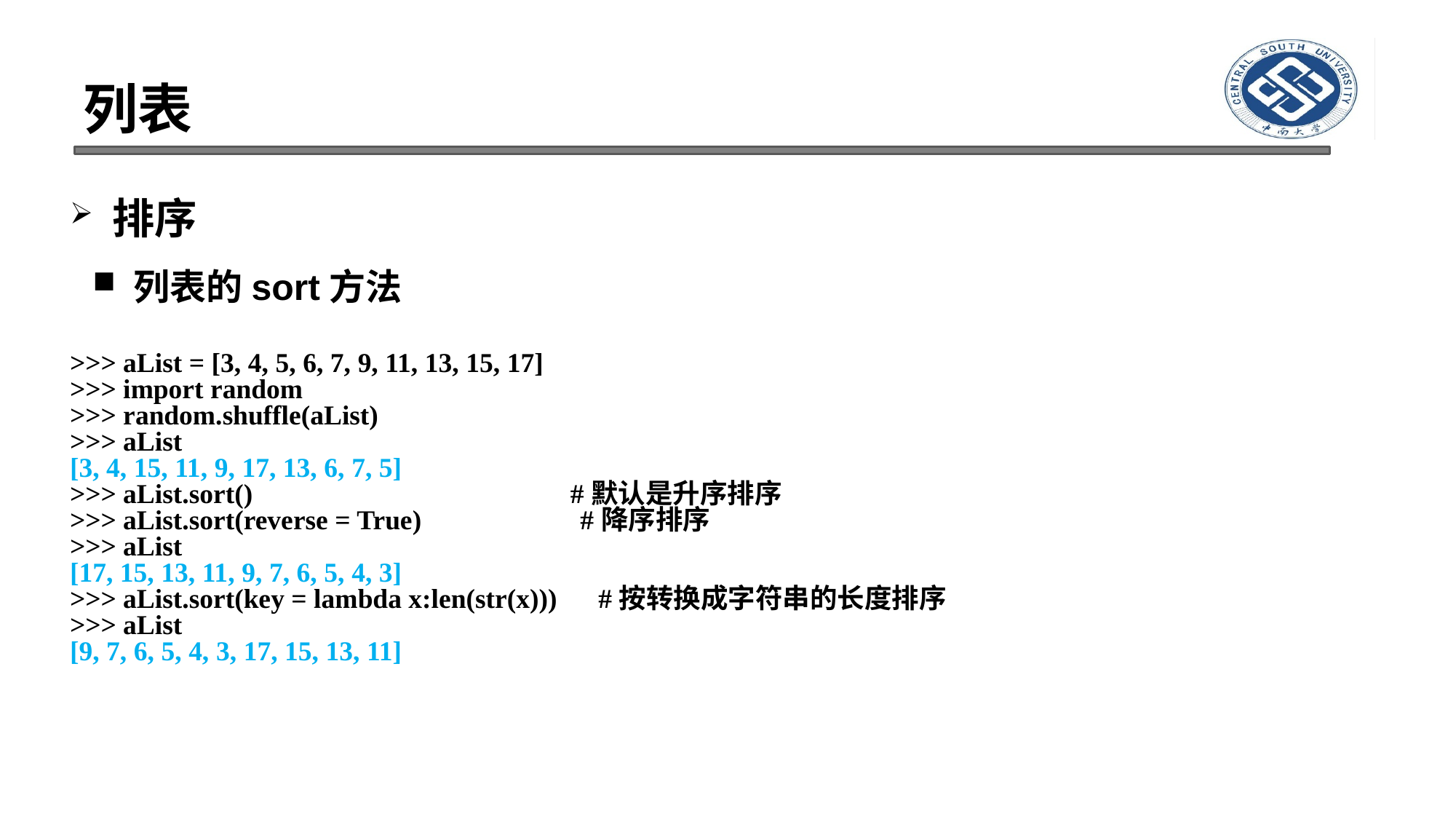

# 列表
排序
列表的sort方法

>>> aList = [3, 4, 5, 6, 7, 9, 11, 13, 15, 17]
>>> import random
>>> random.shuffle(aList)
>>> aList
[3, 4, 15, 11, 9, 17, 13, 6, 7, 5]
>>> aList.sort()                                              #默认是升序排序
>>> aList.sort(reverse = True)                       #降序排序
>>> aList
[17, 15, 13, 11, 9, 7, 6, 5, 4, 3]
>>> aList.sort(key = lambda x:len(str(x)))      #按转换成字符串的长度排序
>>> aList
[9, 7, 6, 5, 4, 3, 17, 15, 13, 11]